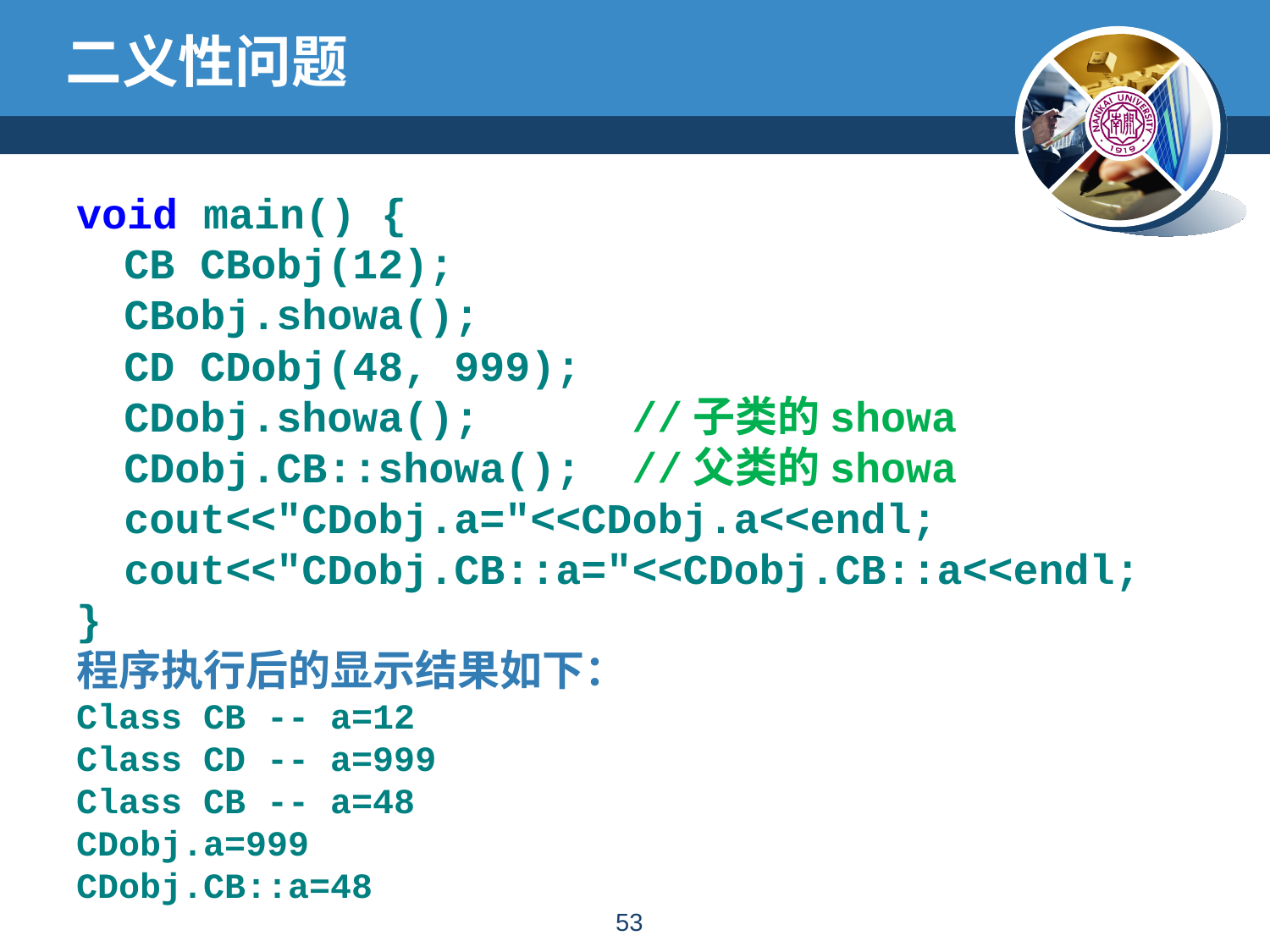

# 二义性问题
void main() {
	CB CBobj(12);
	CBobj.showa();
	CD CDobj(48, 999);
	CDobj.showa();		//子类的showa
	CDobj.CB::showa(); 	//父类的showa
	cout<<"CDobj.a="<<CDobj.a<<endl;
	cout<<"CDobj.CB::a="<<CDobj.CB::a<<endl;
}
程序执行后的显示结果如下：
Class CB -- a=12
Class CD -- a=999
Class CB -- a=48
CDobj.a=999
CDobj.CB::a=48
53